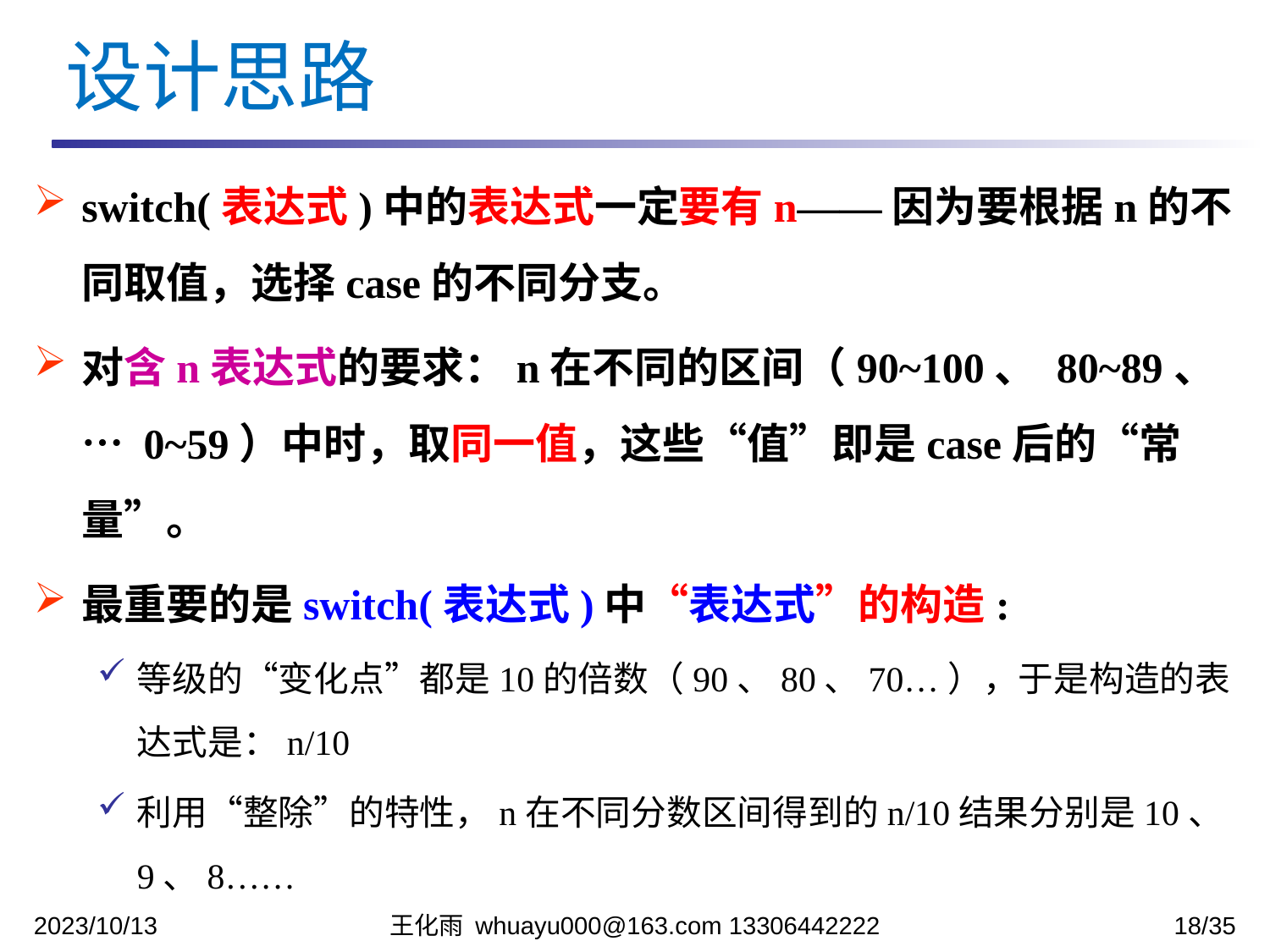

设计思路
switch(表达式)中的表达式一定要有n——因为要根据n的不同取值，选择case的不同分支。
对含n表达式的要求：n在不同的区间（90~100、 80~89、… 0~59）中时，取同一值，这些“值”即是case后的“常量”。
最重要的是switch(表达式)中“表达式”的构造:
等级的“变化点”都是10的倍数（90、80、70…），于是构造的表达式是：n/10
利用“整除”的特性，n在不同分数区间得到的n/10结果分别是10、9、8……
2023/10/13
王化雨 whuayu000@163.com 13306442222
18/35